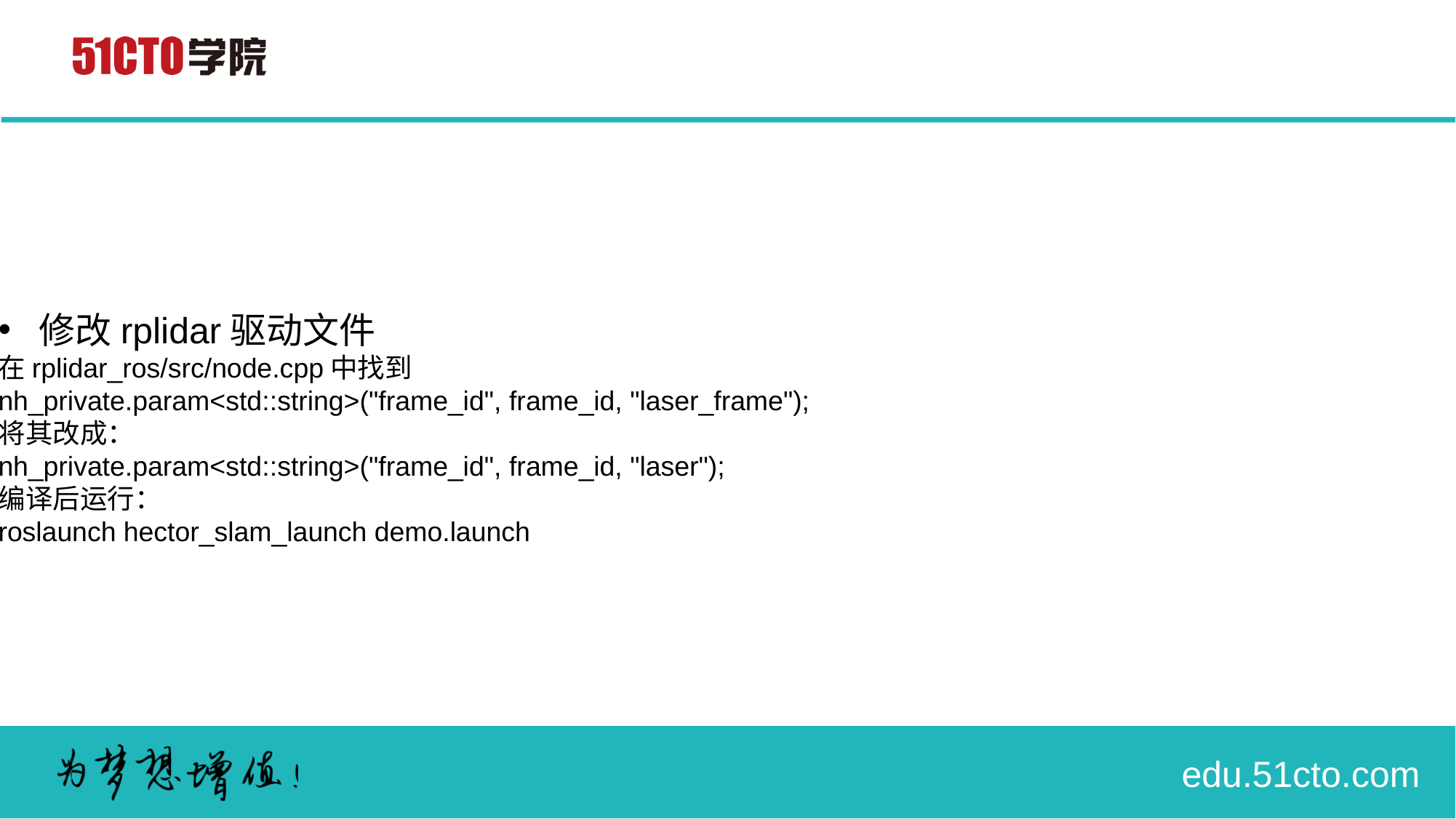

# 修改rplidar驱动文件
在rplidar_ros/src/node.cpp中找到
nh_private.param<std::string>("frame_id", frame_id, "laser_frame");
将其改成：
nh_private.param<std::string>("frame_id", frame_id, "laser");
编译后运行：
roslaunch hector_slam_launch demo.launch